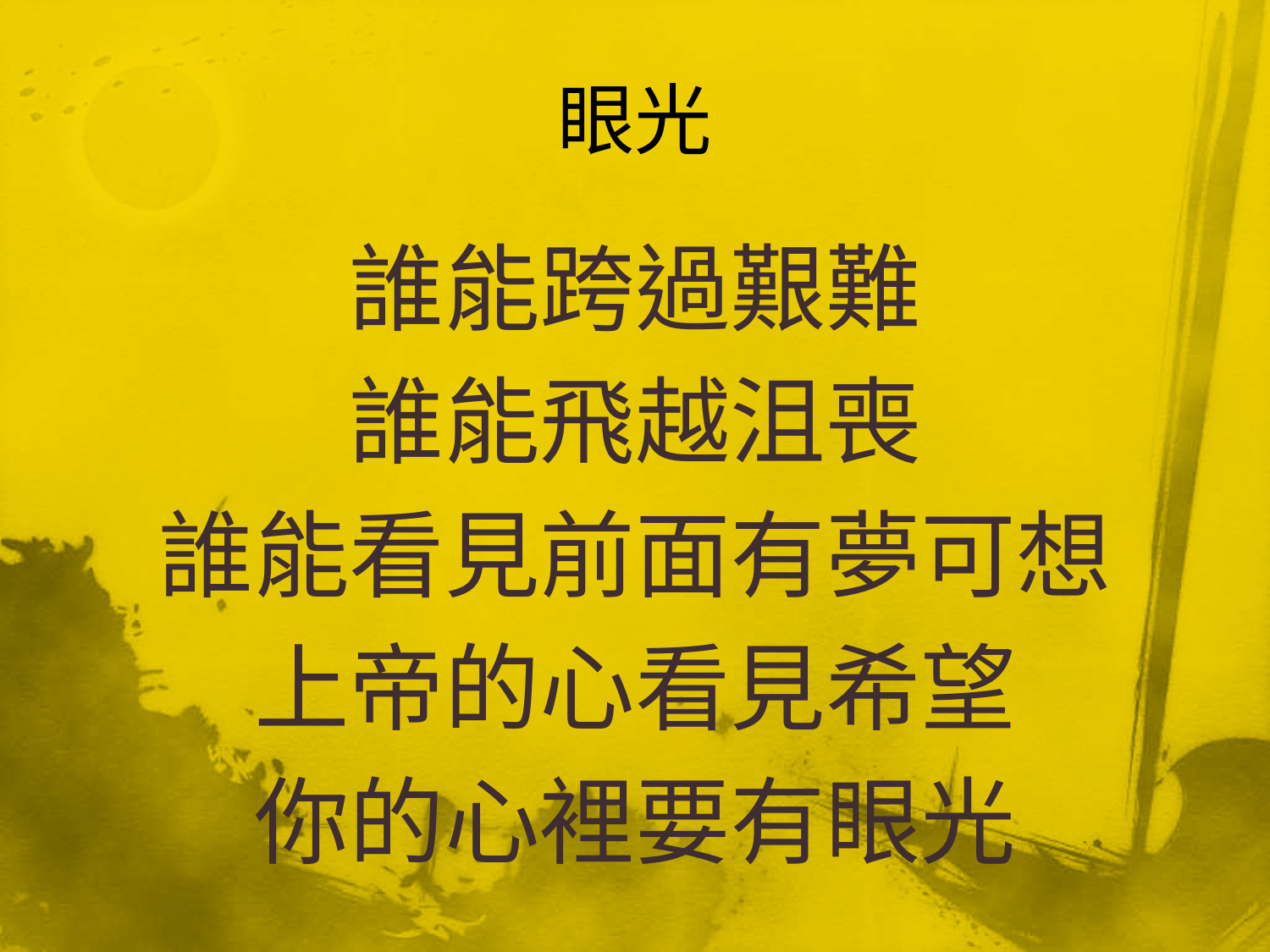

# 眼光
誰能跨過艱難
誰能飛越沮喪
誰能看見前面有夢可想
上帝的心看見希望
你的心裡要有眼光